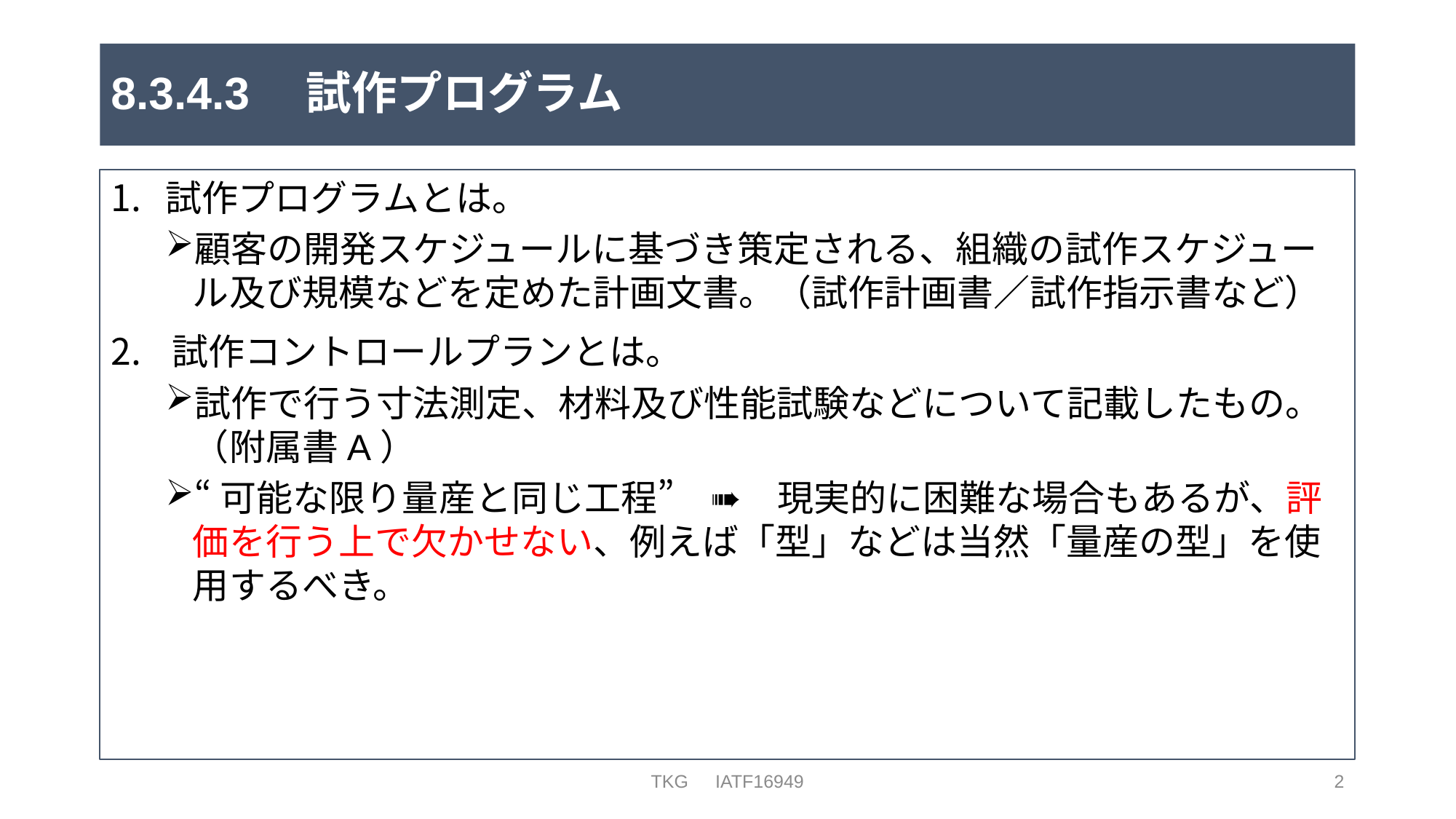

# 8.3.4.3　試作プログラム
試作プログラムとは。
顧客の開発スケジュールに基づき策定される、組織の試作スケジュール及び規模などを定めた計画文書。（試作計画書／試作指示書など）
試作コントロールプランとは。
試作で行う寸法測定、材料及び性能試験などについて記載したもの。（附属書A）
“可能な限り量産と同じ工程”　➠　現実的に困難な場合もあるが、評価を行う上で欠かせない、例えば「型」などは当然「量産の型」を使用するべき。
TKG　IATF16949
2